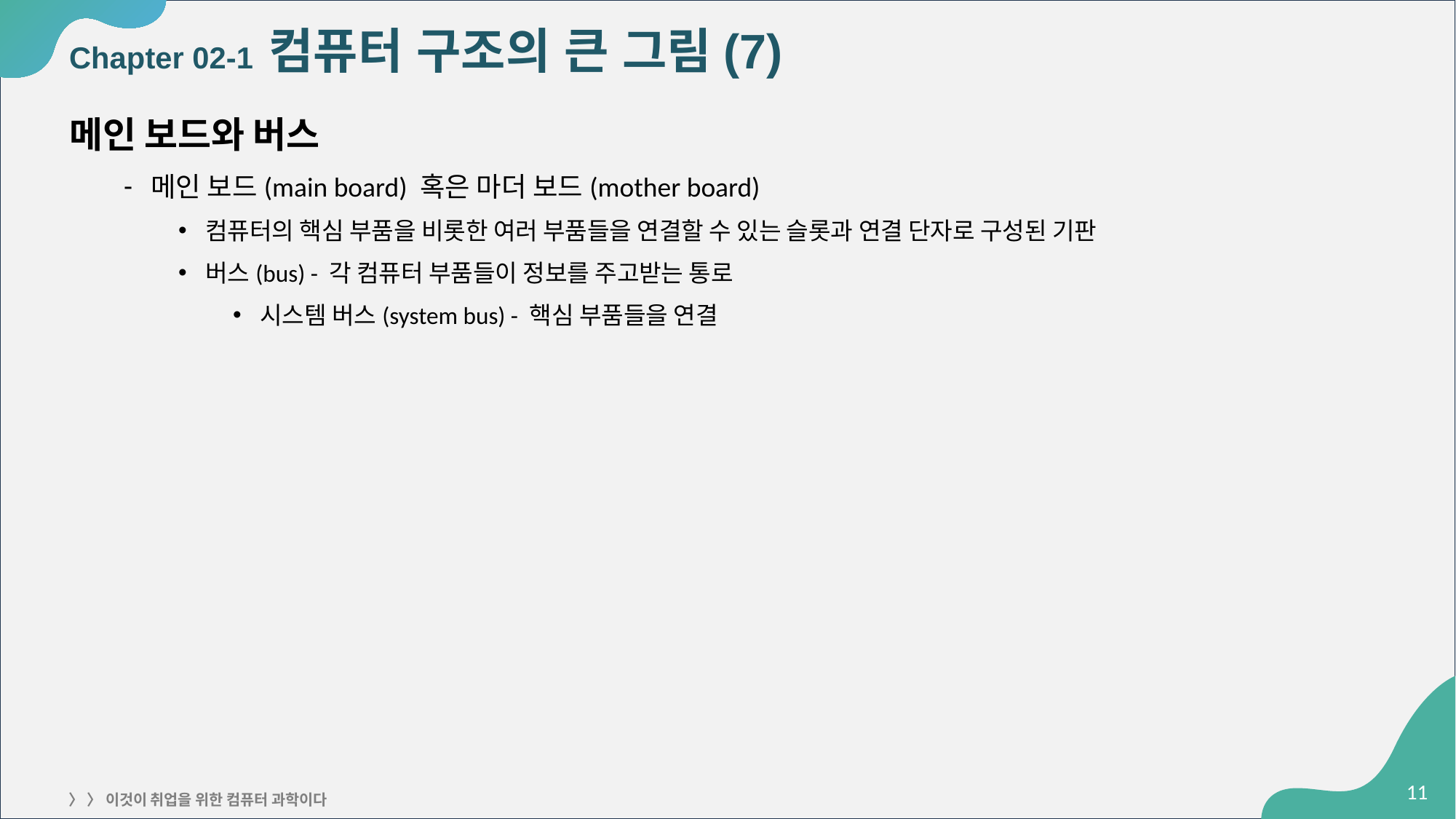

# Chapter 02-1 컴퓨터 구조의 큰 그림(7)
메인 보드와 버스
메인 보드(main board) 혹은 마더 보드(mother board)
컴퓨터의 핵심 부품을 비롯한 여러 부품들을 연결할 수 있는 슬롯과 연결 단자로 구성된 기판
버스(bus) - 각 컴퓨터 부품들이 정보를 주고받는 통로
시스템 버스(system bus) - 핵심 부품들을 연결

11
〉 〉 이것이 취업을 위한 컴퓨터 과학이다